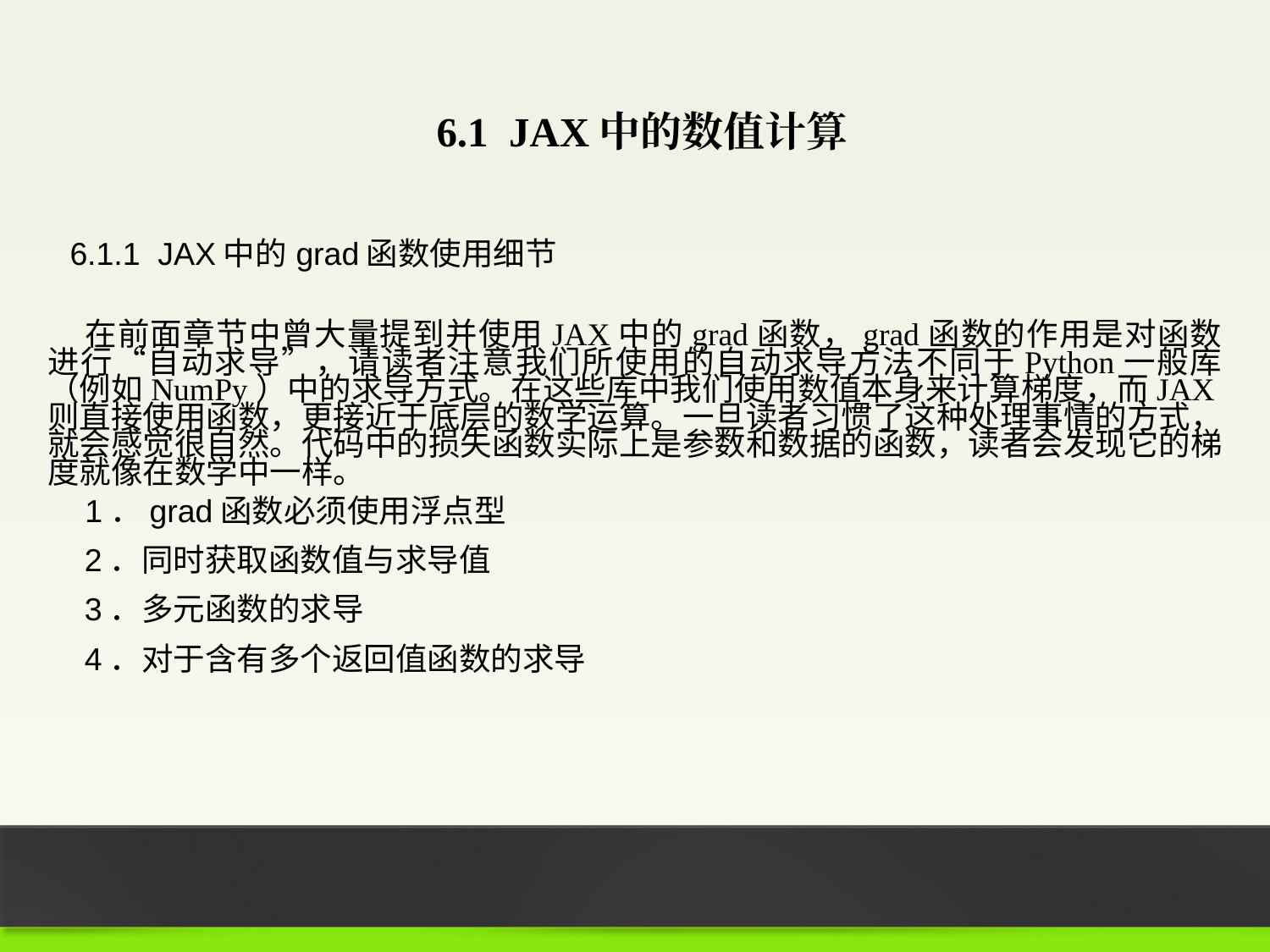

6.1  JAX中的数值计算
6.1.1  JAX中的grad函数使用细节
在前面章节中曾大量提到并使用JAX中的grad函数，grad函数的作用是对函数进行“自动求导”，请读者注意我们所使用的自动求导方法不同于Python一般库（例如NumPy）中的求导方式。在这些库中我们使用数值本身来计算梯度，而JAX则直接使用函数，更接近于底层的数学运算。一旦读者习惯了这种处理事情的方式，就会感觉很自然。代码中的损失函数实际上是参数和数据的函数，读者会发现它的梯度就像在数学中一样。
1．grad函数必须使用浮点型
2．同时获取函数值与求导值
3．多元函数的求导
4．对于含有多个返回值函数的求导